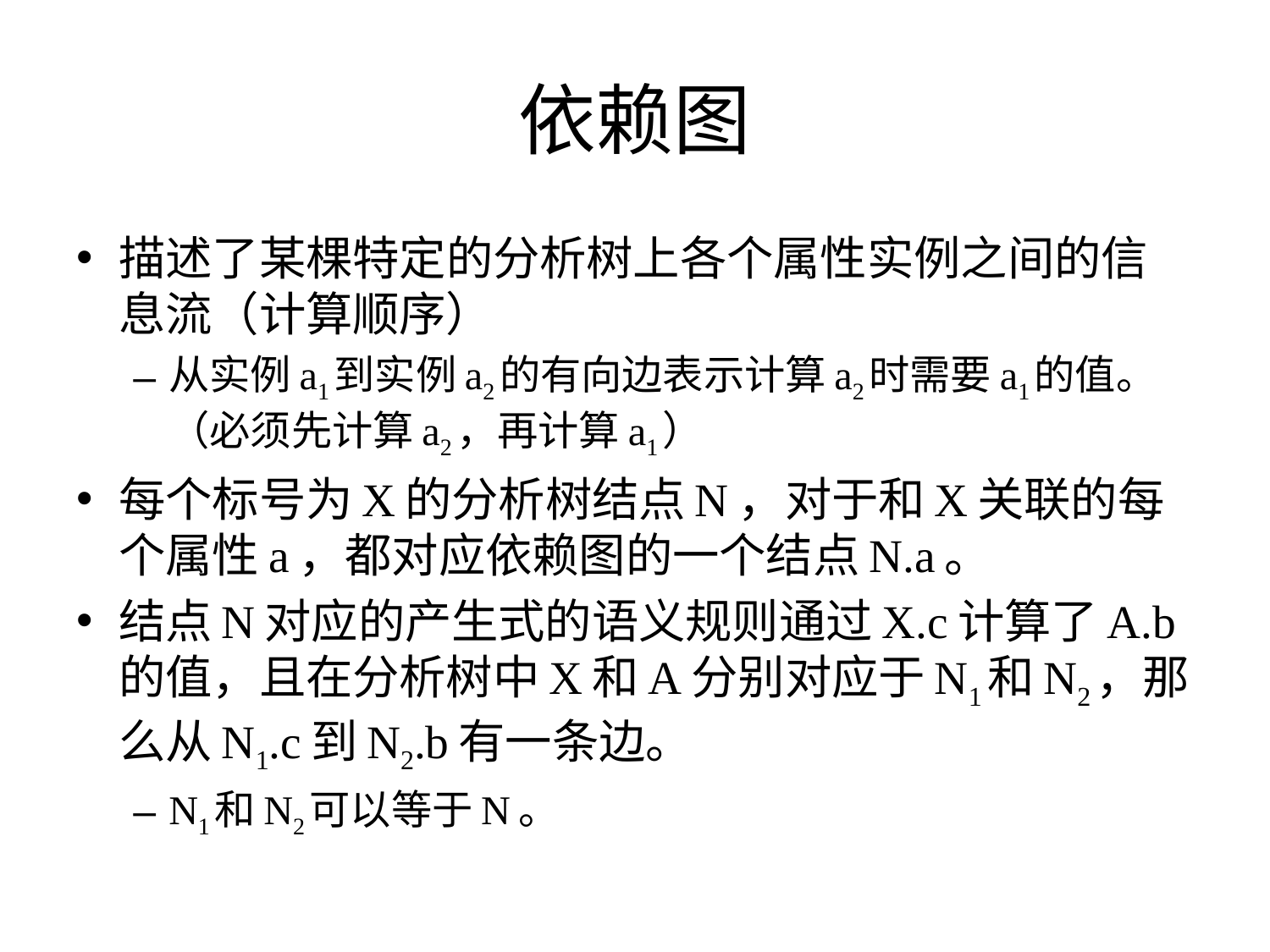

# 依赖图
描述了某棵特定的分析树上各个属性实例之间的信息流（计算顺序）
从实例a1到实例a2的有向边表示计算a2时需要a1的值。（必须先计算a2，再计算a1）
每个标号为X的分析树结点N，对于和X关联的每个属性a，都对应依赖图的一个结点N.a。
结点N对应的产生式的语义规则通过X.c计算了A.b的值，且在分析树中X和A分别对应于N1和N2，那么从N1.c到N2.b有一条边。
N1和N2可以等于N。